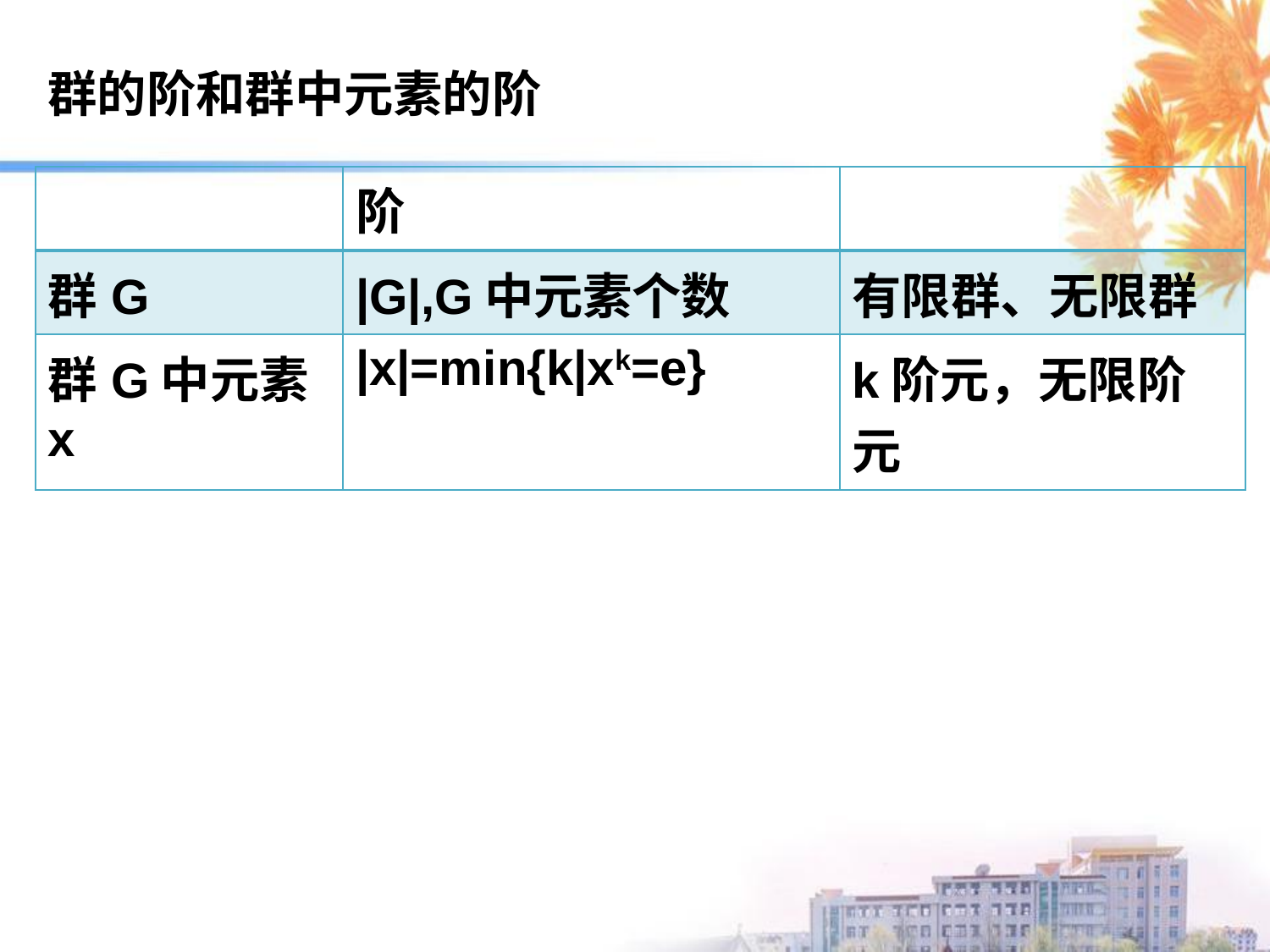

群的阶和群中元素的阶
|  | 阶 |  |
| --- | --- | --- |
| 群G | |G|,G中元素个数 | 有限群、无限群 |
| 群G中元素x | |x|=min{k|xk=e} | k阶元，无限阶元 |